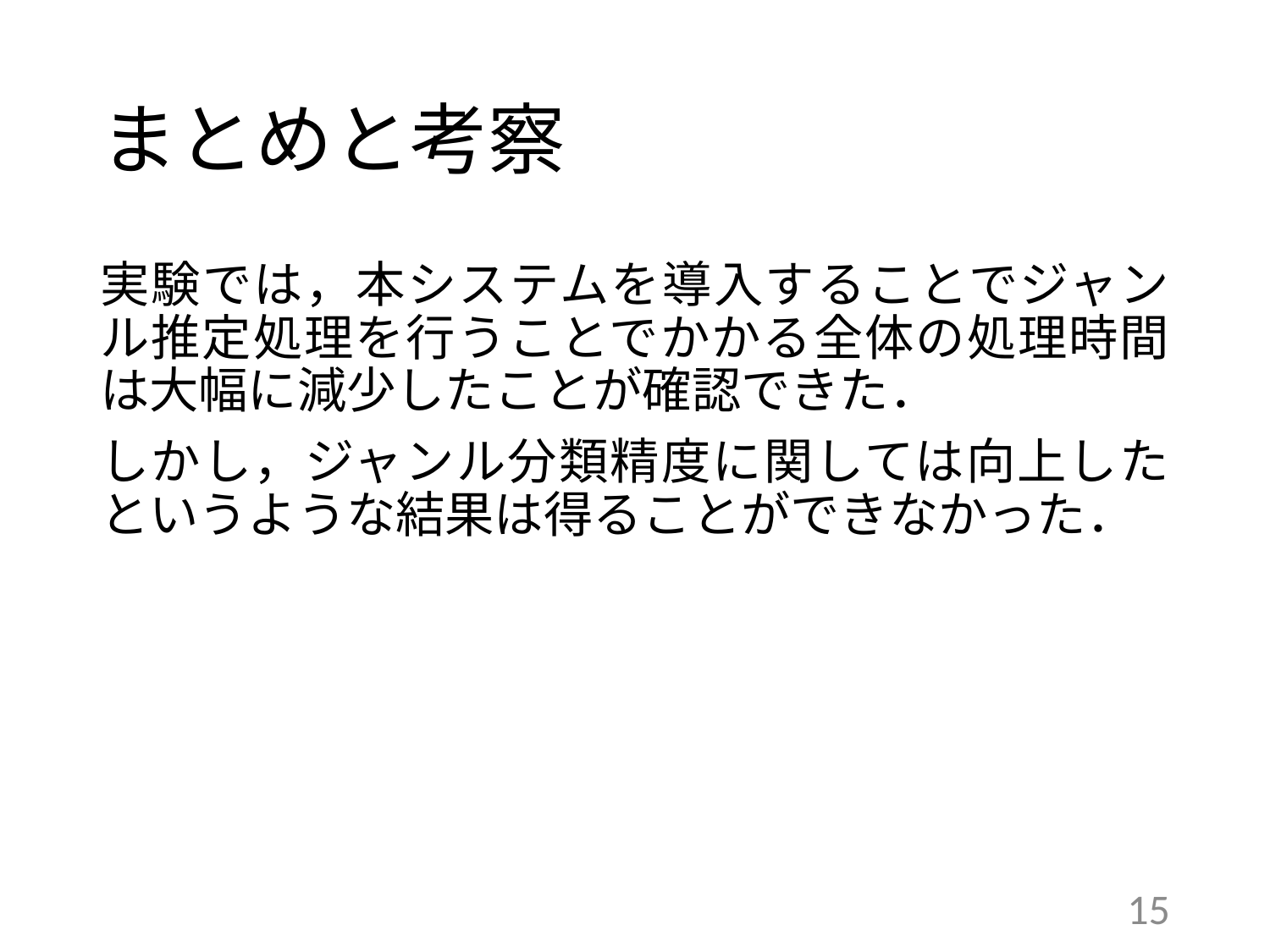

# まとめと考察
実験では，本システムを導入することでジャンル推定処理を行うことでかかる全体の処理時間は大幅に減少したことが確認できた．
しかし，ジャンル分類精度に関しては向上したというような結果は得ることができなかった．
15